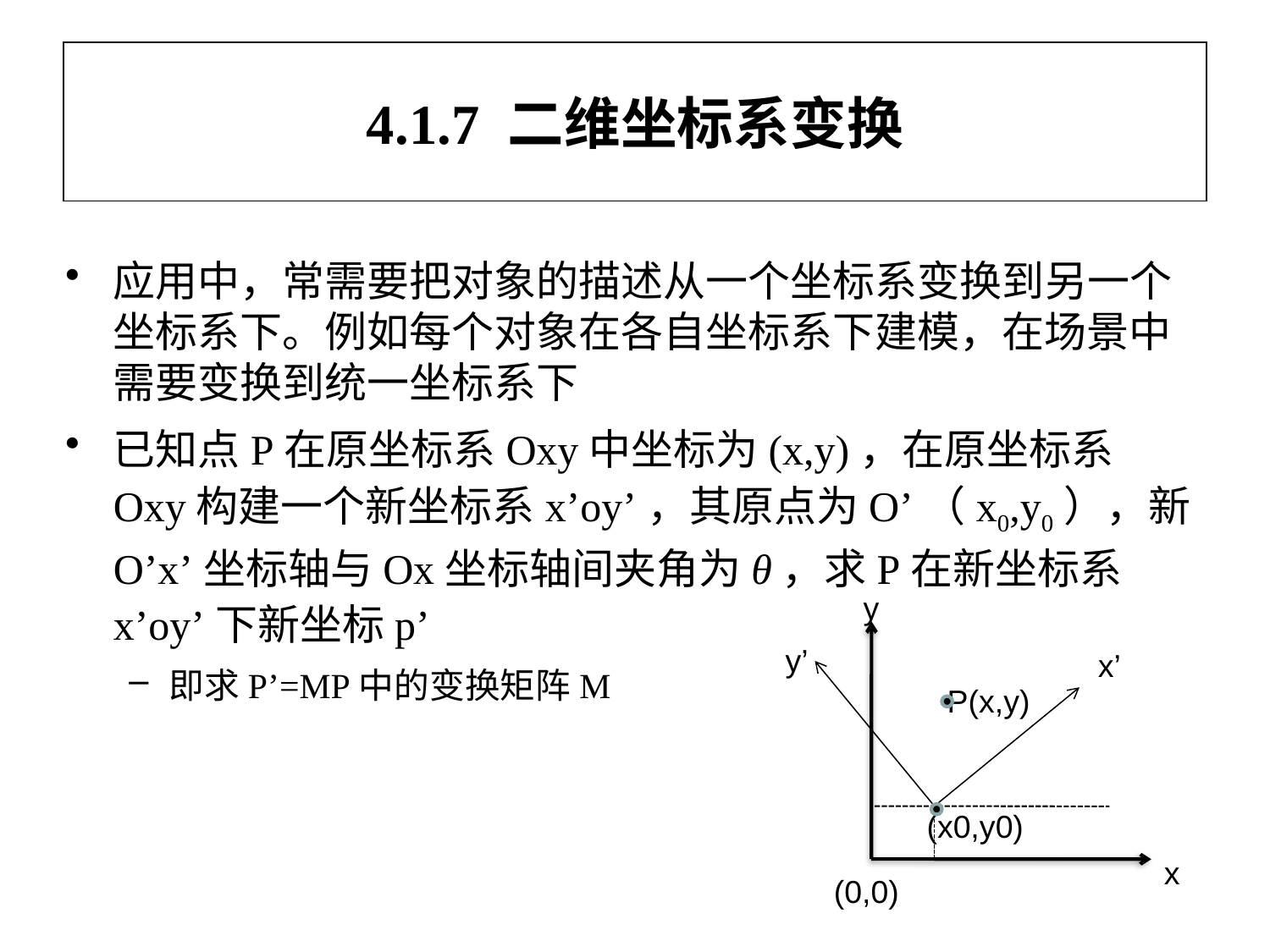

4.1.7 二维坐标系变换
应用中，常需要把对象的描述从一个坐标系变换到另一个坐标系下。例如每个对象在各自坐标系下建模，在场景中需要变换到统一坐标系下
已知点P在原坐标系Oxy中坐标为(x,y)，在原坐标系Oxy构建一个新坐标系x’oy’，其原点为O’（x0,y0），新O’x’坐标轴与Ox坐标轴间夹角为θ，求P在新坐标系x’oy’下新坐标p’
即求P’=MP中的变换矩阵M
y
y’
x’
P(x,y)
(x0,y0)
x
(0,0)